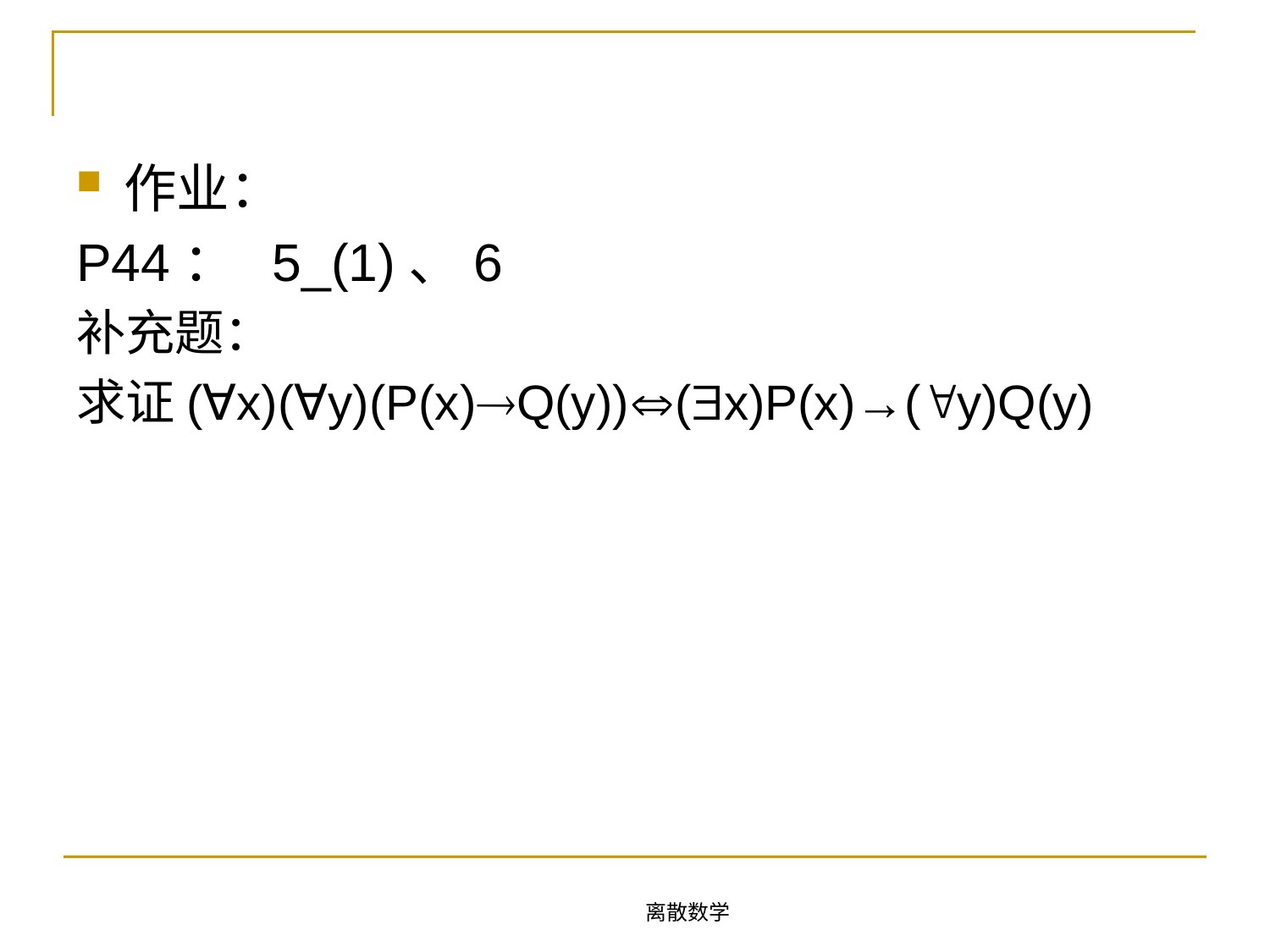

# 作业：
P44：  5_(1)、6
补充题：
求证(∀x)(∀y)(P(x)→Q(y))⇔(∃x)P(x)→(∀y)Q(y)

离散数学
16